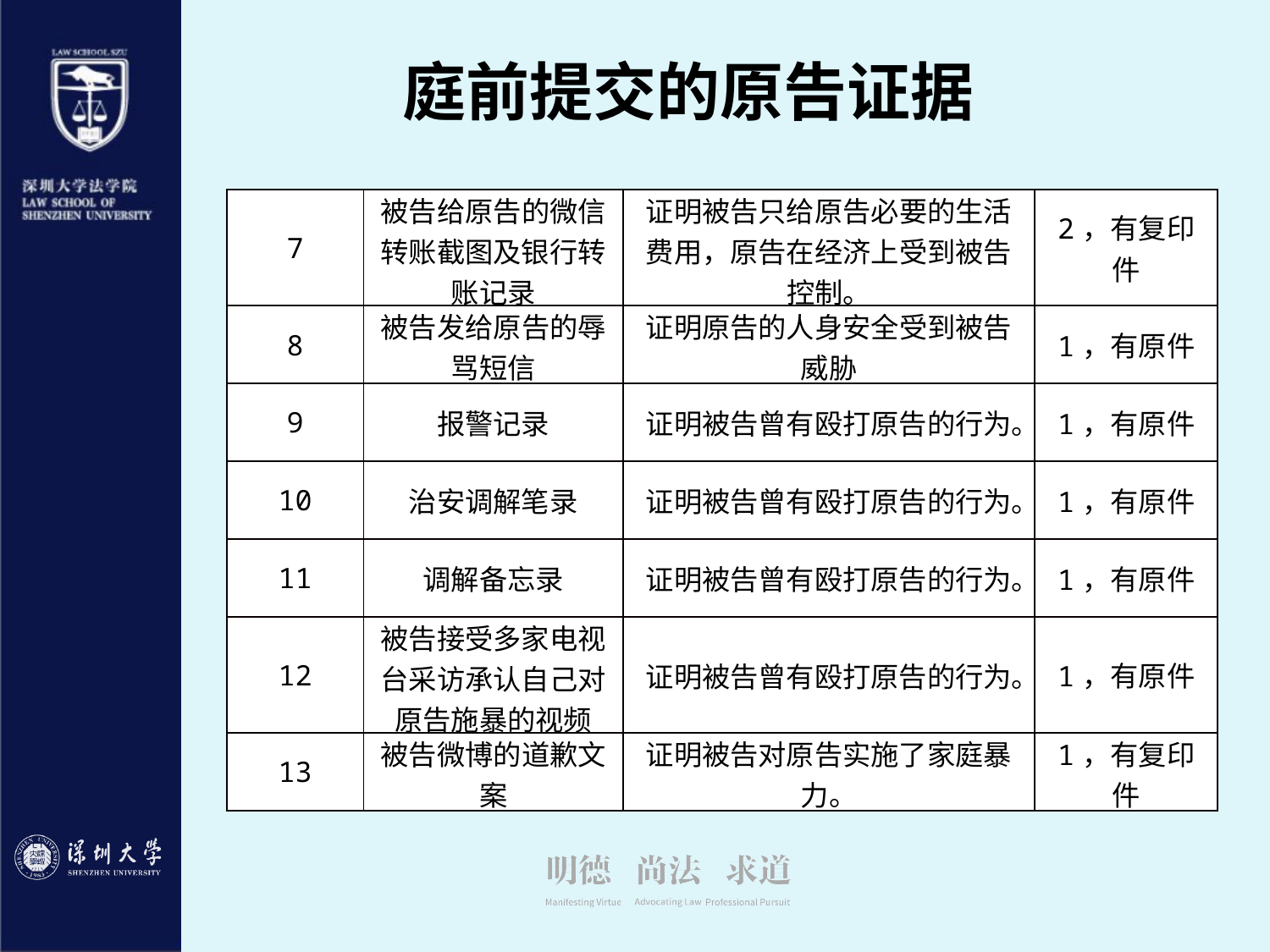

庭前提交的原告证据
| 7 | 被告给原告的微信转账截图及银行转账记录 | 证明被告只给原告必要的生活费用，原告在经济上受到被告控制。 | 2，有复印件 |
| --- | --- | --- | --- |
| 8 | 被告发给原告的辱骂短信 | 证明原告的人身安全受到被告威胁 | 1，有原件 |
| 9 | 报警记录 | 证明被告曾有殴打原告的行为。 | 1，有原件 |
| 10 | 治安调解笔录 | 证明被告曾有殴打原告的行为。 | 1，有原件 |
| 11 | 调解备忘录 | 证明被告曾有殴打原告的行为。 | 1，有原件 |
| 12 | 被告接受多家电视台采访承认自己对原告施暴的视频 | 证明被告曾有殴打原告的行为。 | 1，有原件 |
| 13 | 被告微博的道歉文案 | 证明被告对原告实施了家庭暴力。 | 1，有复印件 |